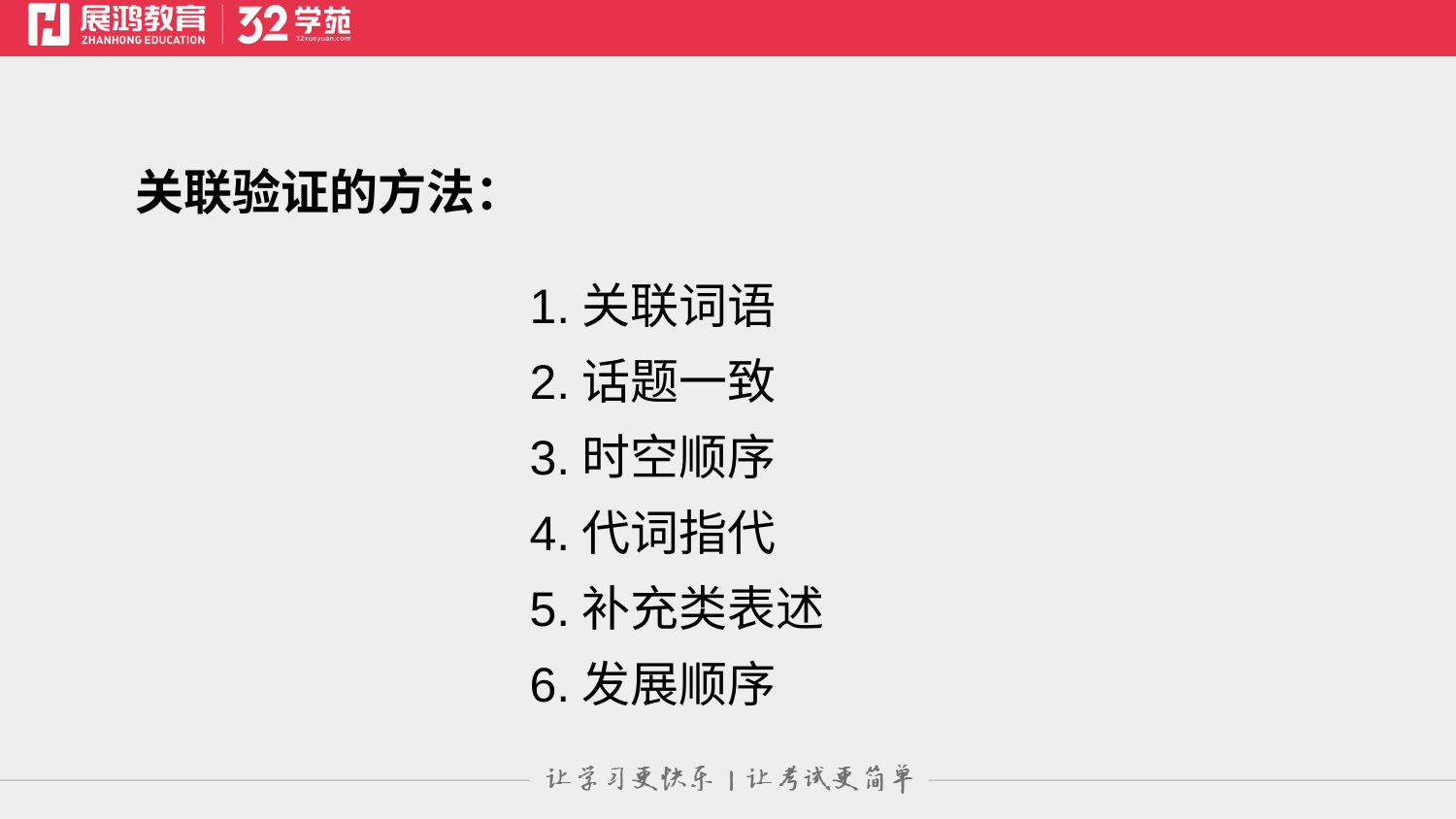

关联验证的方法：

1.关联词语
2.话题一致
3.时空顺序
4.代词指代
5.补充类表述
6.发展顺序